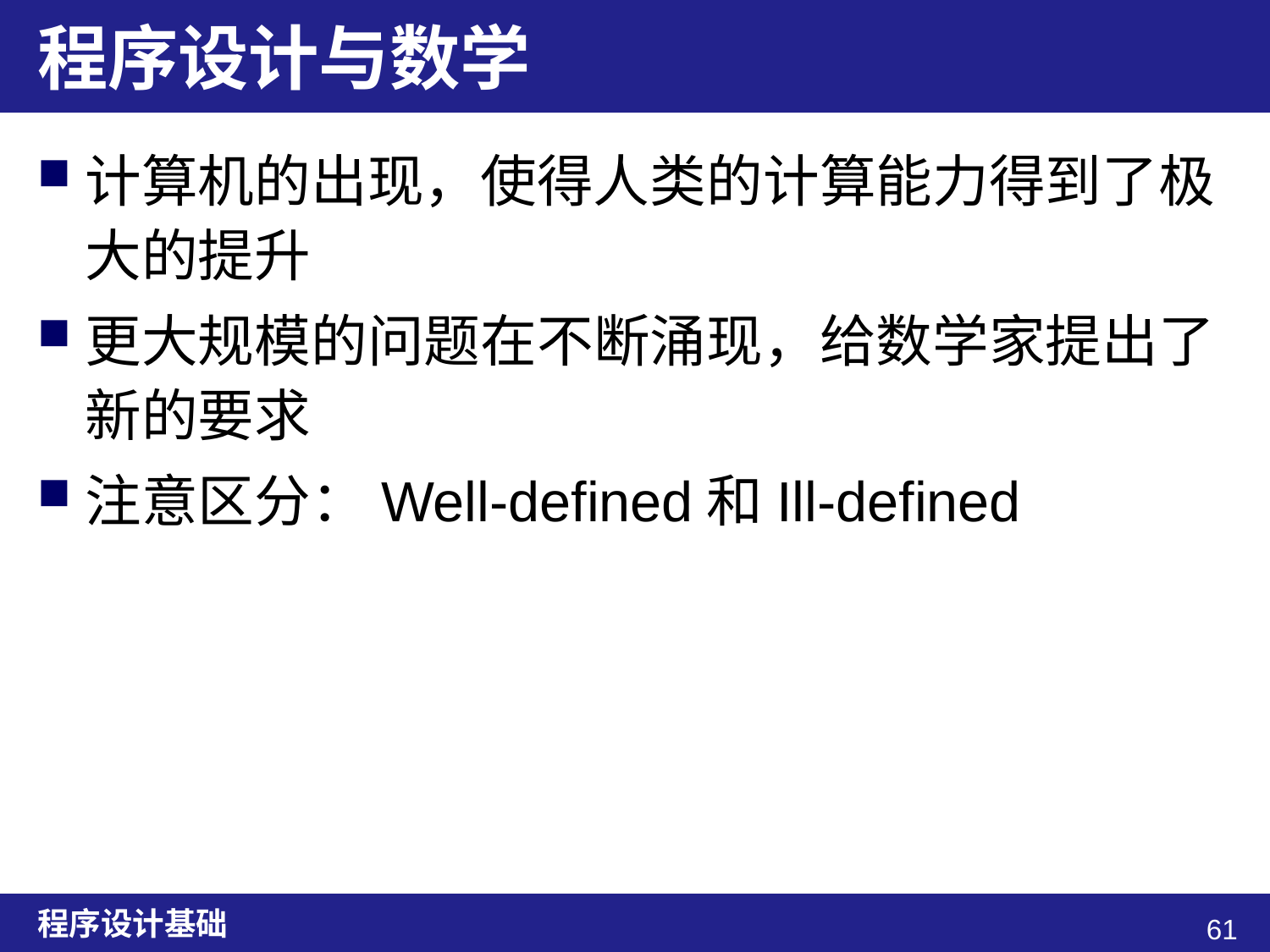

# 程序设计与数学
计算机的出现，使得人类的计算能力得到了极大的提升
更大规模的问题在不断涌现，给数学家提出了新的要求
注意区分：Well-defined和Ill-defined